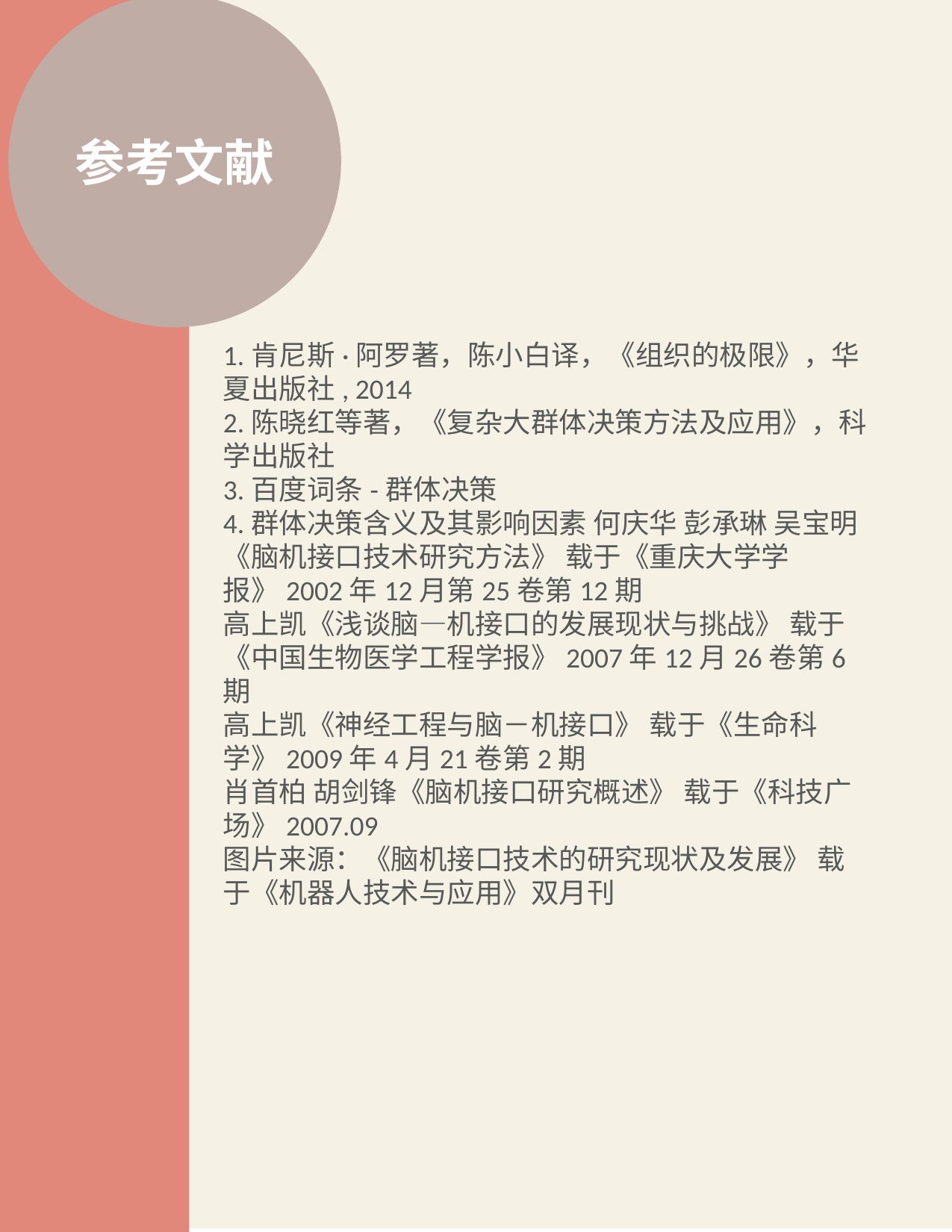

参考文献

1.肯尼斯·阿罗著，陈小白译，《组织的极限》，华夏出版社, 2014
2.陈晓红等著，《复杂大群体决策方法及应用》，科学出版社
3.百度词条-群体决策
4.群体决策含义及其影响因素 何庆华 彭承琳 吴宝明 《脑机接口技术研究方法》 载于《重庆大学学报》2002年12月第25卷第12期
高上凯《浅谈脑—机接口的发展现状与挑战》 载于《中国生物医学工程学报》2007年12月26卷第6期
高上凯《神经工程与脑－机接口》 载于《生命科学》2009年4月21卷第2期
肖首柏 胡剑锋《脑机接口研究概述》 载于《科技广场》2007.09
图片来源：《脑机接口技术的研究现状及发展》 载于《机器人技术与应用》双月刊